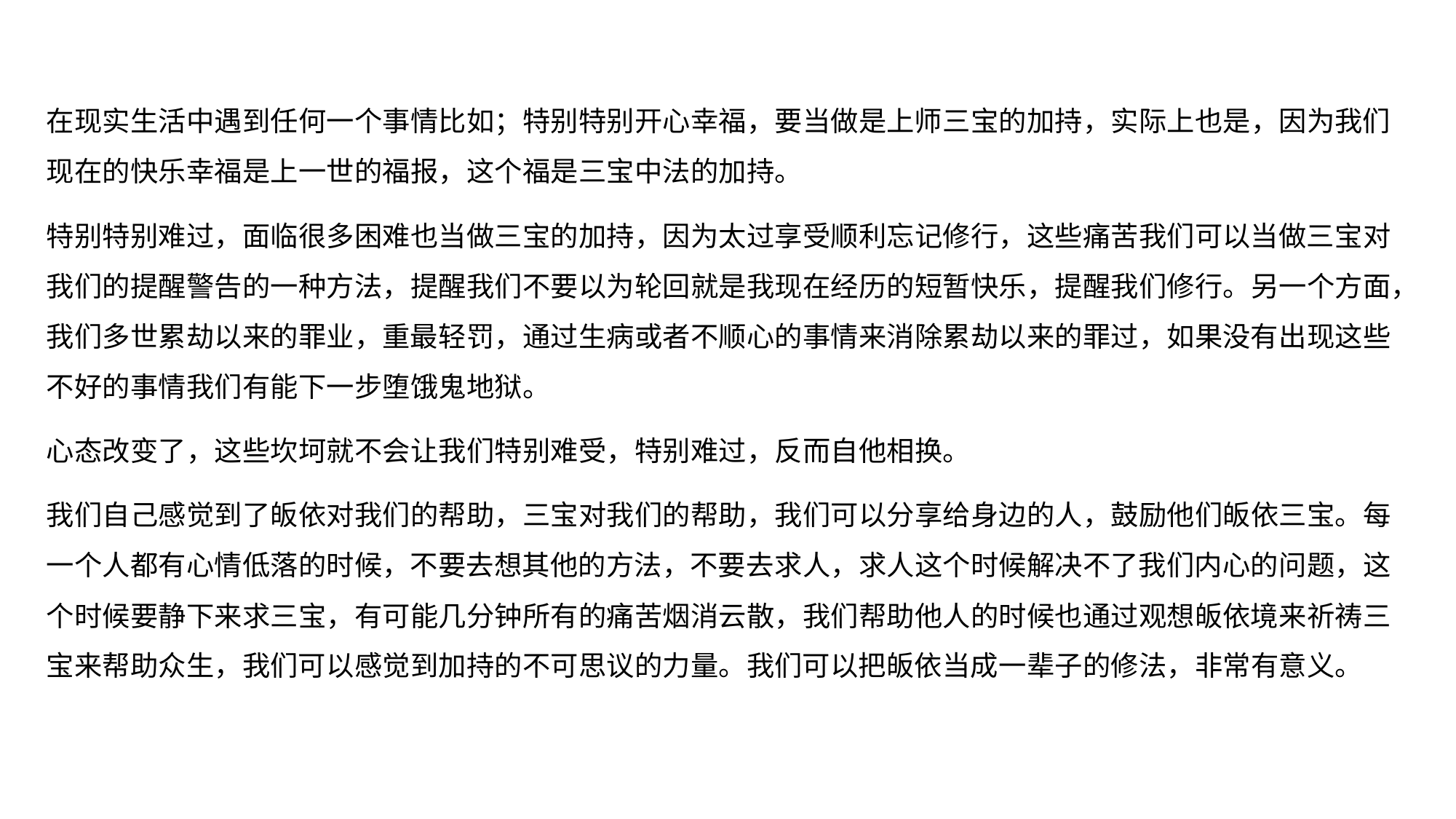

在现实生活中遇到任何一个事情比如；特别特别开心幸福，要当做是上师三宝的加持，实际上也是，因为我们现在的快乐幸福是上一世的福报，这个福是三宝中法的加持。
特别特别难过，面临很多困难也当做三宝的加持，因为太过享受顺利忘记修行，这些痛苦我们可以当做三宝对我们的提醒警告的一种方法，提醒我们不要以为轮回就是我现在经历的短暂快乐，提醒我们修行。另一个方面，我们多世累劫以来的罪业，重最轻罚，通过生病或者不顺心的事情来消除累劫以来的罪过，如果没有出现这些不好的事情我们有能下一步堕饿鬼地狱。
心态改变了，这些坎坷就不会让我们特别难受，特别难过，反而自他相换。
我们自己感觉到了皈依对我们的帮助，三宝对我们的帮助，我们可以分享给身边的人，鼓励他们皈依三宝。每一个人都有心情低落的时候，不要去想其他的方法，不要去求人，求人这个时候解决不了我们内心的问题，这个时候要静下来求三宝，有可能几分钟所有的痛苦烟消云散，我们帮助他人的时候也通过观想皈依境来祈祷三宝来帮助众生，我们可以感觉到加持的不可思议的力量。我们可以把皈依当成一辈子的修法，非常有意义。